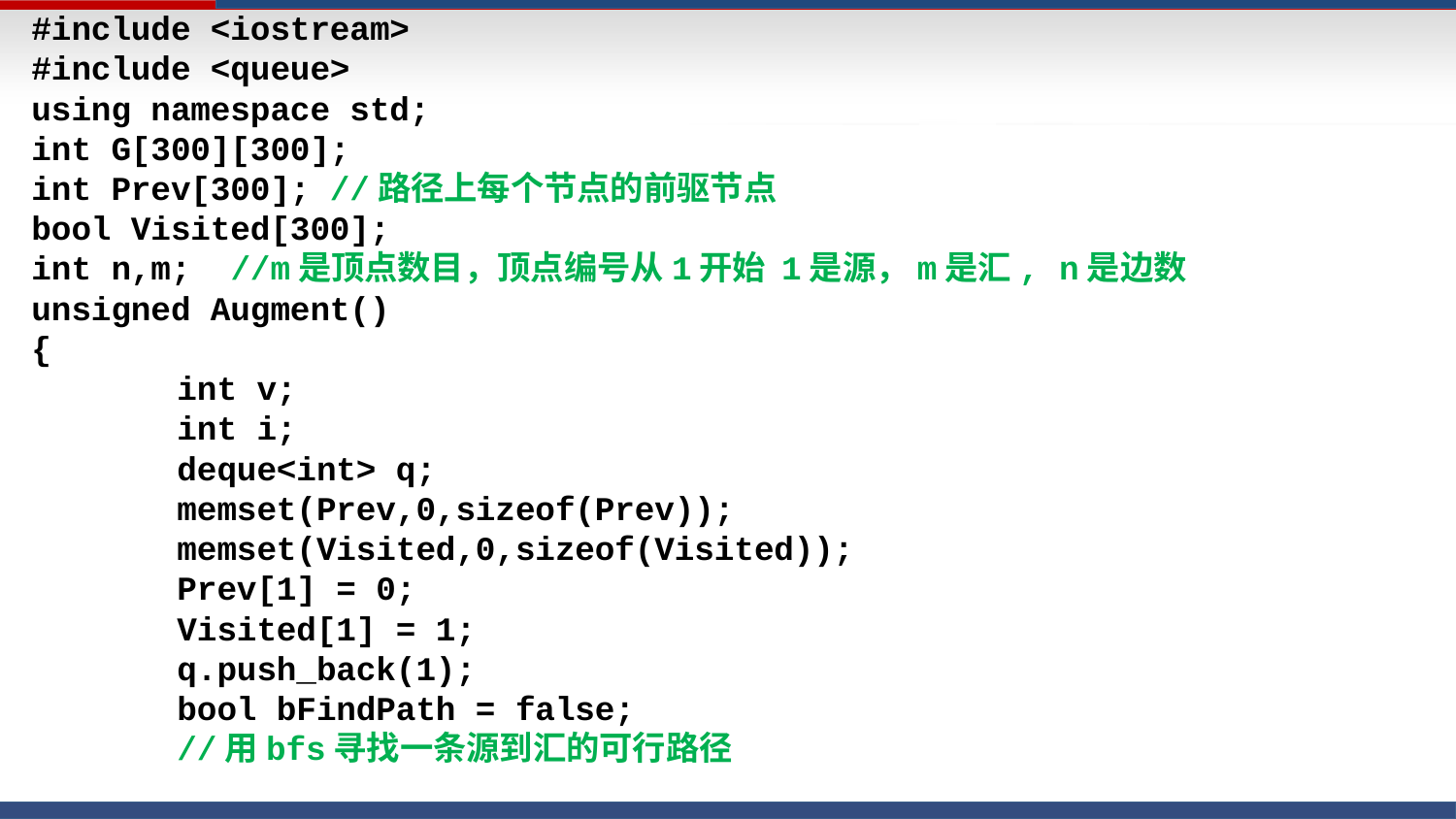

#include <iostream>
#include <queue>
using namespace std;
int G[300][300];
int Prev[300]; //路径上每个节点的前驱节点
bool Visited[300];
int n,m;  //m是顶点数目，顶点编号从1开始 1是源，m是汇, n是边数
unsigned Augment()
{
	int v;
	int i;
	deque<int> q;
	memset(Prev,0,sizeof(Prev));
	memset(Visited,0,sizeof(Visited));
	Prev[1] = 0;
	Visited[1] = 1;
	q.push_back(1);
	bool bFindPath = false;
	//用bfs寻找一条源到汇的可行路径